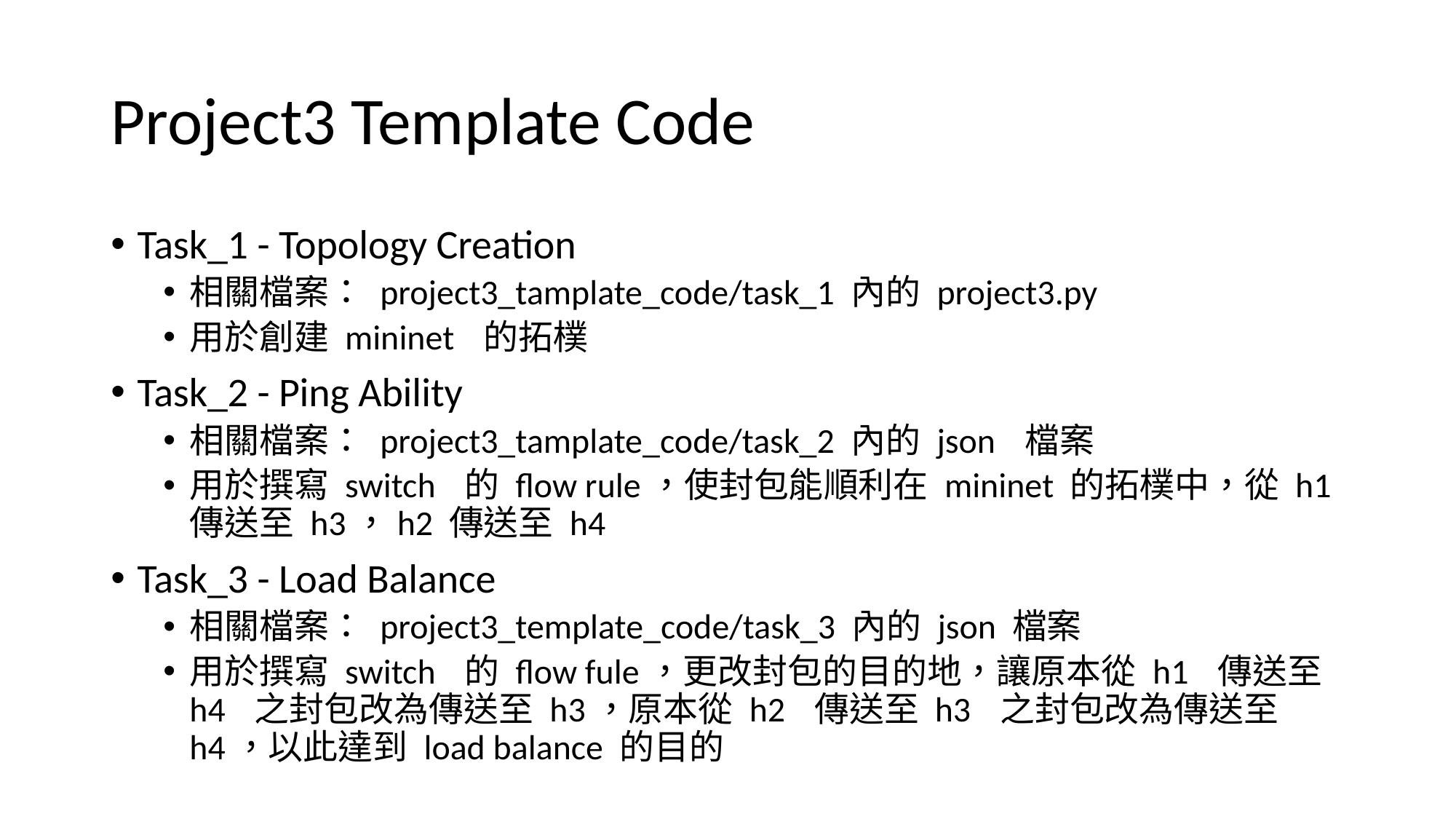

# Project3 Template Code
Task_1 - Topology Creation
相關檔案： project3_tamplate_code/task_1 內的 project3.py
用於創建 mininet 的拓樸
Task_2 - Ping Ability
相關檔案： project3_tamplate_code/task_2 內的 json 檔案
用於撰寫 switch 的 flow rule，使封包能順利在 mininet 的拓樸中，從 h1傳送至 h3，h2 傳送至 h4
Task_3 - Load Balance
相關檔案： project3_template_code/task_3 內的 json 檔案
用於撰寫 switch 的 flow fule，更改封包的目的地，讓原本從 h1 傳送至 h4 之封包改為傳送至 h3，原本從 h2 傳送至 h3 之封包改為傳送至 h4，以此達到 load balance 的目的